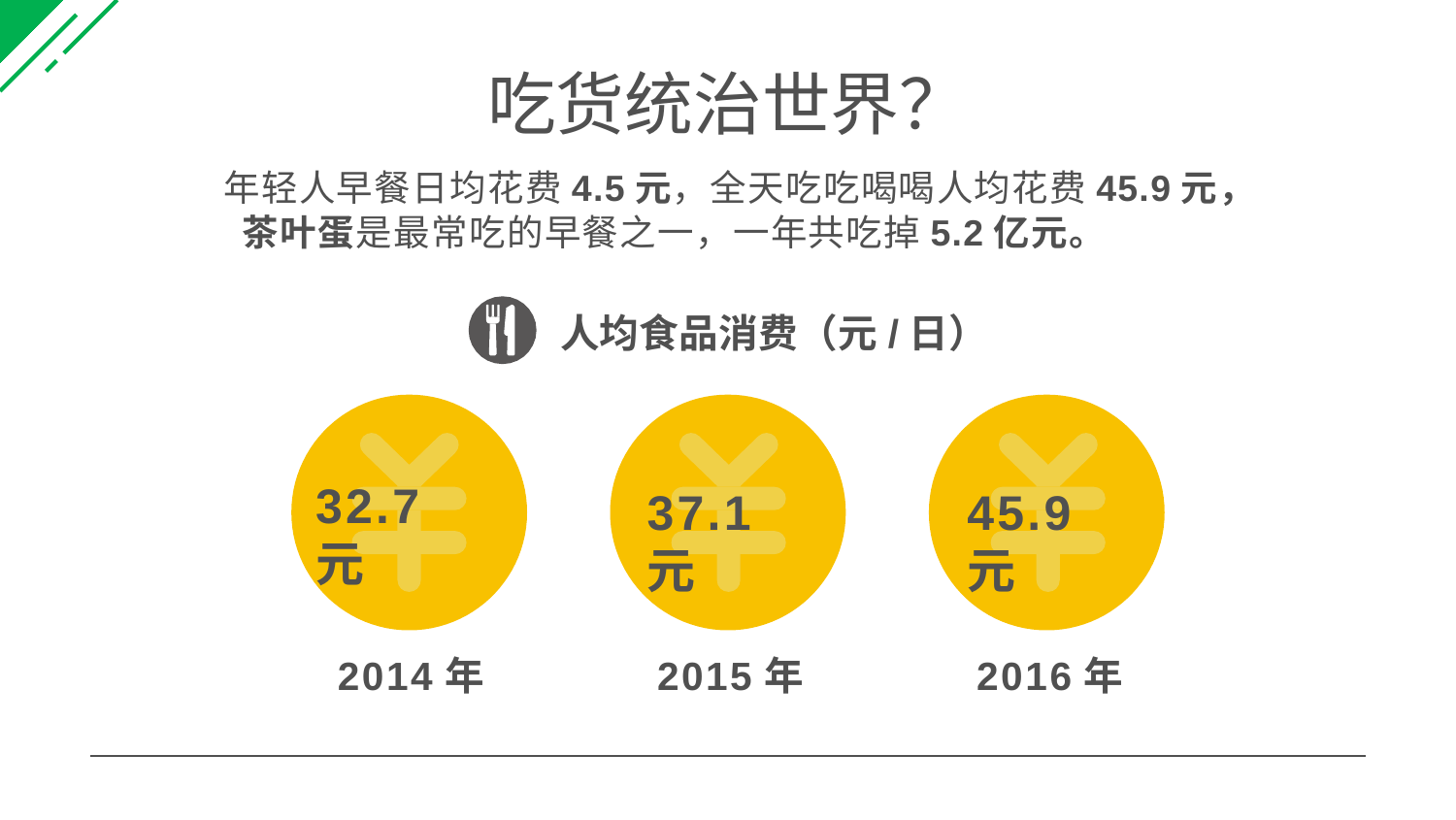

# 吃货统治世界？
年轻人早餐日均花费4.5元，全天吃吃喝喝人均花费45.9元，  茶叶蛋是最常吃的早餐之一，一年共吃掉5.2亿元。

人均食品消费（元/日）

32.7元

37.1元

45.9元
2014年
2015年
2016年